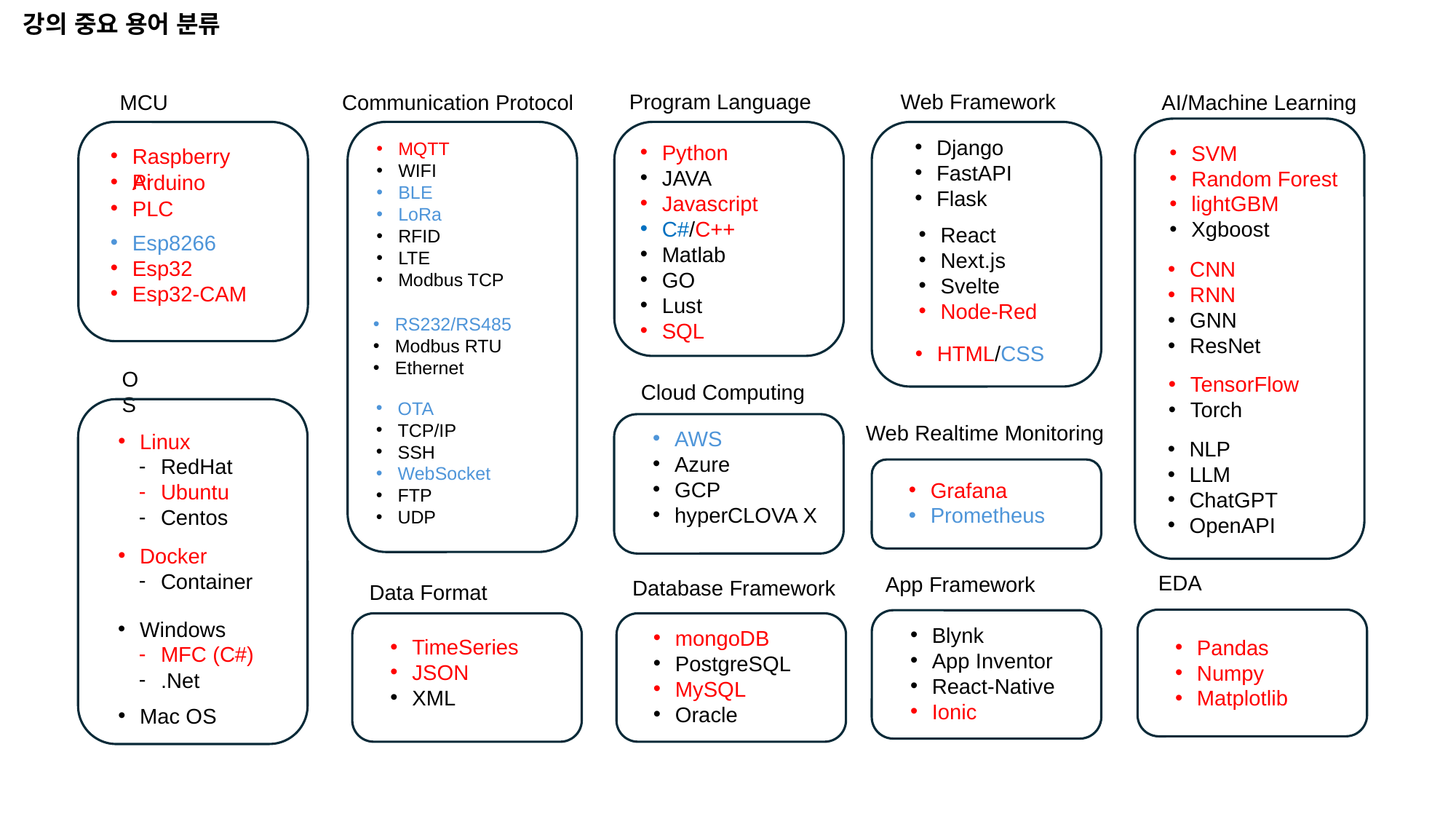

강의 중요 용어 분류
Program Language
Web Framework
Communication Protocol
AI/Machine Learning
MCU

Django
FastAPI
Flask
MQTT
WIFI
BLE
LoRa
RFID
LTE
Modbus TCP

Python
JAVA
Javascript
C#/C++
Matlab
GO
Lust
SQL
SVM
Random Forest
lightGBM
Xgboost
Raspberry Pi
Arduino
PLC
React
Next.js
Svelte
Node-Red
Esp8266
Esp32
Esp32-CAM
CNN
RNN
GNN
ResNet
RS232/RS485
Modbus RTU
Ethernet
HTML/CSS
OS
TensorFlow
Torch
Cloud Computing
OTA
TCP/IP
SSH
WebSocket
FTP
UDP

Web Realtime Monitoring
AWS
Azure
GCP
hyperCLOVA X
Linux
RedHat
Ubuntu
Centos
NLP
LLM
ChatGPT
OpenAPI

Grafana
Prometheus
Docker
Container
EDA
App Framework
Database Framework
Data Format

Windows
MFC (C#)
.Net
Blynk
App Inventor
React-Native
Ionic
mongoDB
PostgreSQL
MySQL
Oracle
TimeSeries
JSON
XML
Pandas
Numpy
Matplotlib
Mac OS